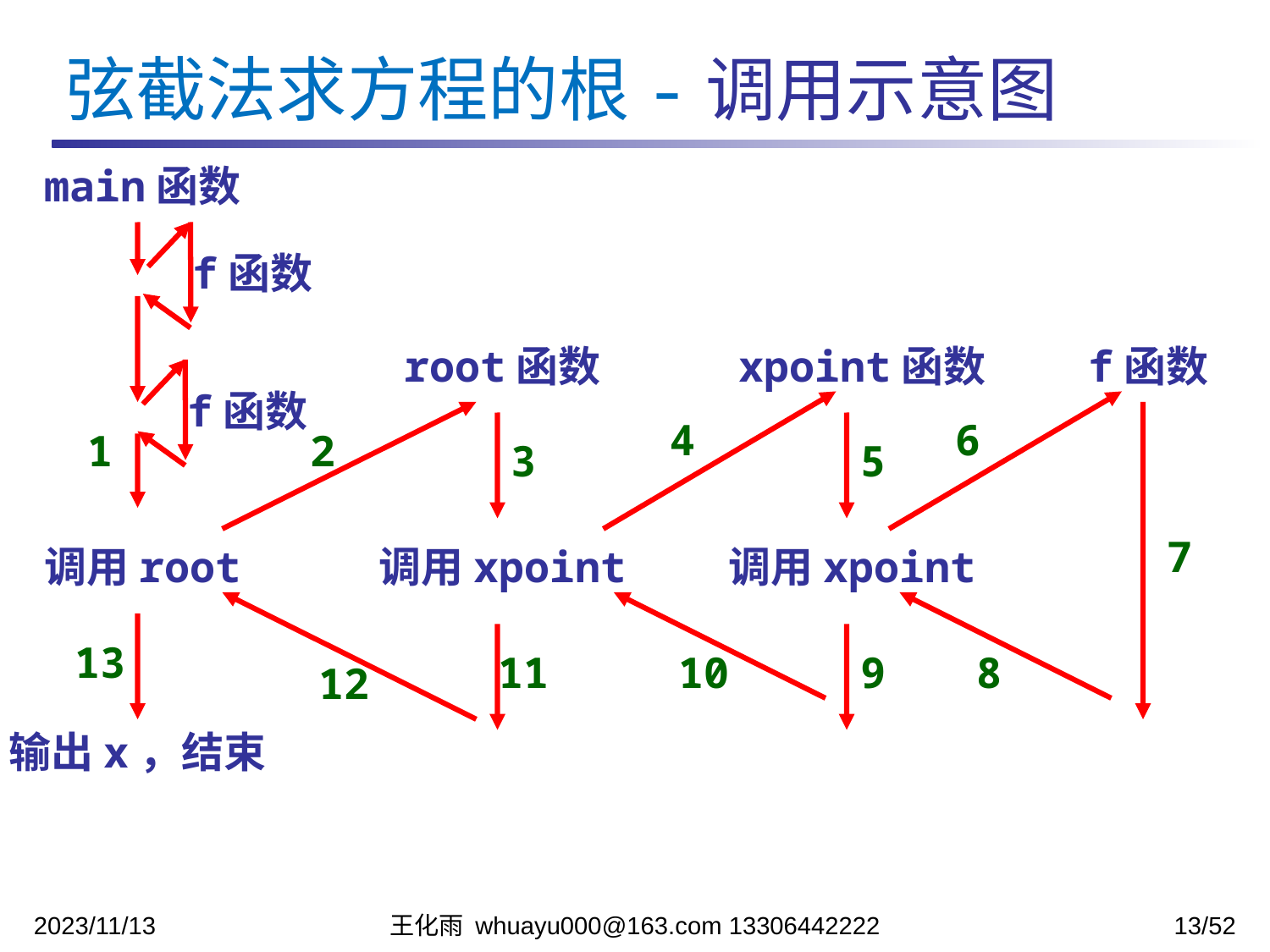

弦截法求方程的根-调用示意图
main函数

f函数

root函数
xpoint函数

4

10
f函数

6

8

f函数

7

3
调用xpoint

11

5
调用xpoint

9
1
2

调用root

13
12
输出x，结束
2023/11/13
王化雨 whuayu000@163.com 13306442222
13/52